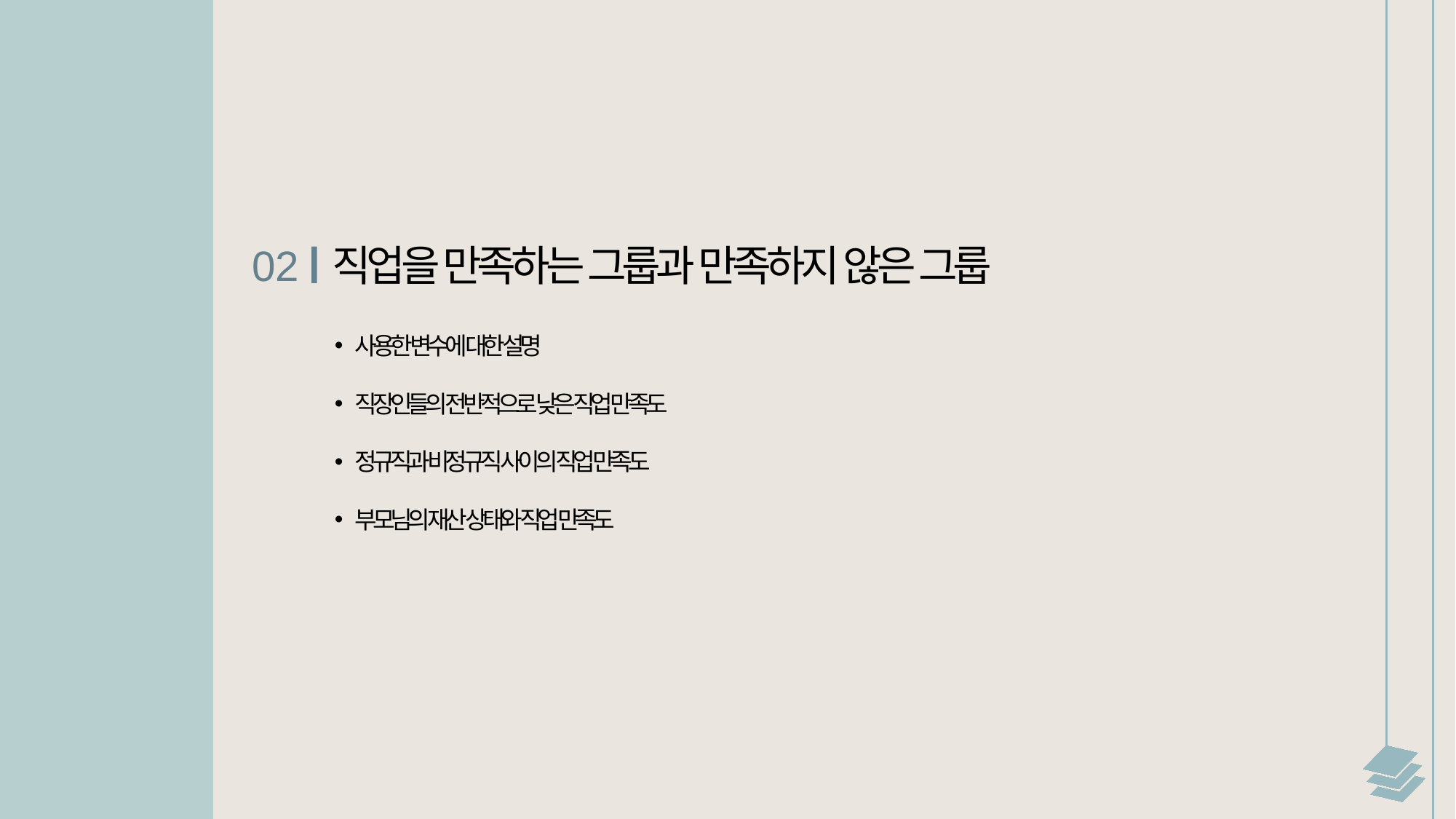

02
직업을 만족하는 그룹과 만족하지 않은 그룹

사용한 변수에 대한 설명
직장인들의 전반적으로 낮은 직업 만족도
정규직과 비정규직 사이의 직업 만족도
부모님의 재산 상태와 직업 만족도